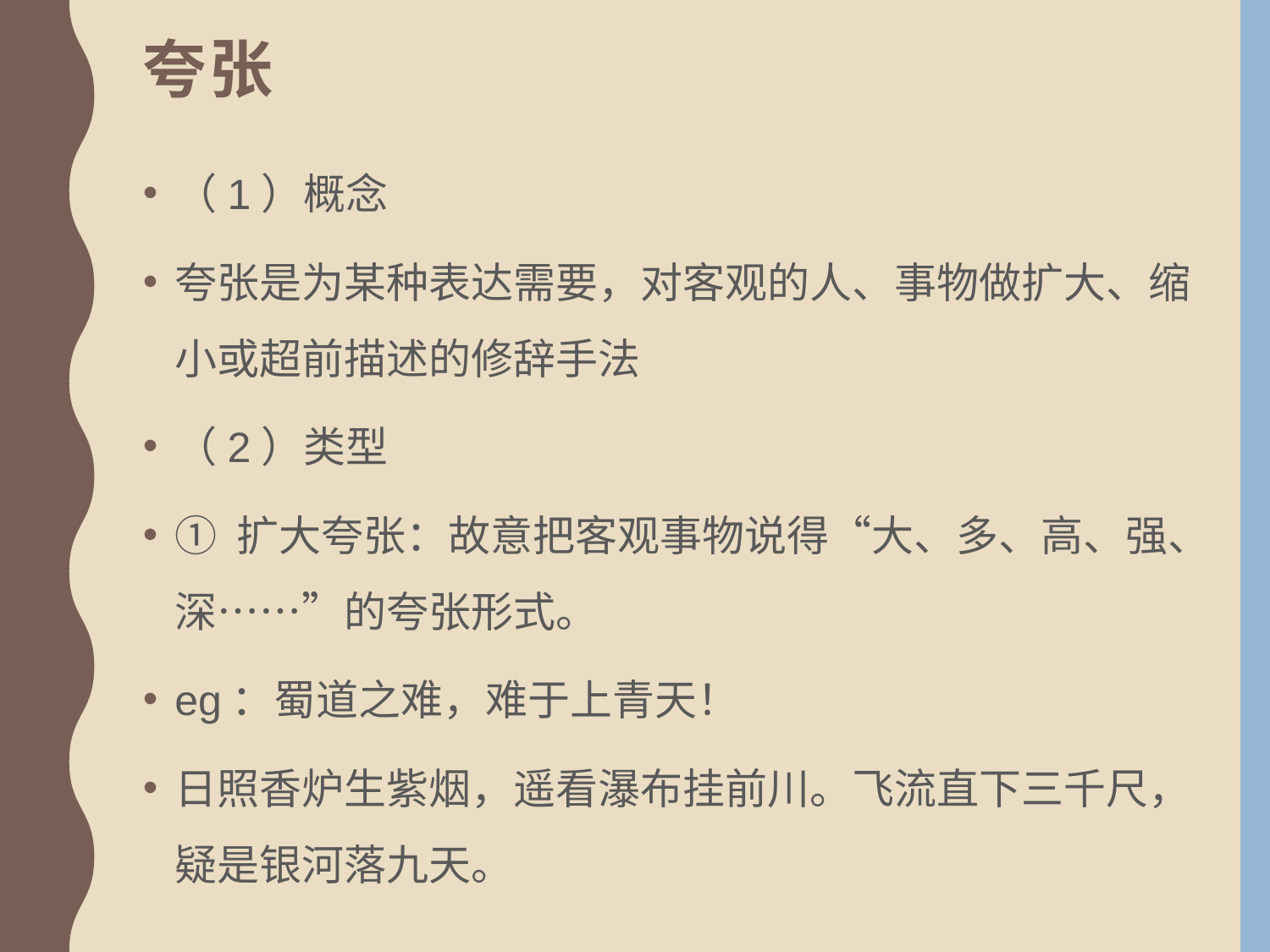

# 夸张
（1）概念
夸张是为某种表达需要，对客观的人、事物做扩大、缩小或超前描述的修辞手法
（2）类型
① 扩大夸张：故意把客观事物说得“大、多、高、强、深……”的夸张形式。
eg：蜀道之难，难于上青天！
日照香炉生紫烟，遥看瀑布挂前川。飞流直下三千尺，疑是银河落九天。